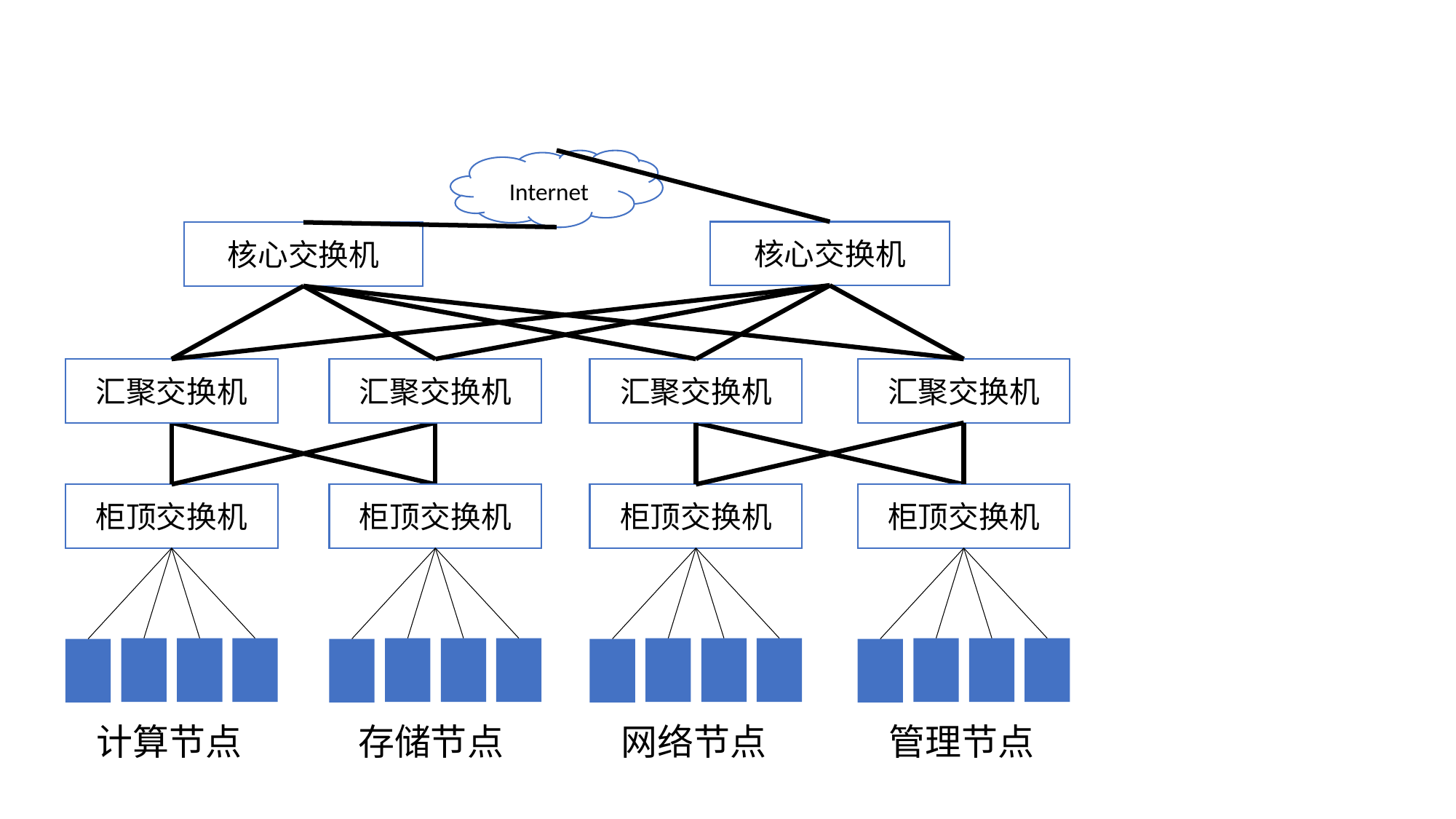

Internet
核心交换机
核心交换机
汇聚交换机
汇聚交换机
汇聚交换机
汇聚交换机
柜顶交换机
柜顶交换机
柜顶交换机
柜顶交换机

计算节点
存储节点
网络节点
管理节点